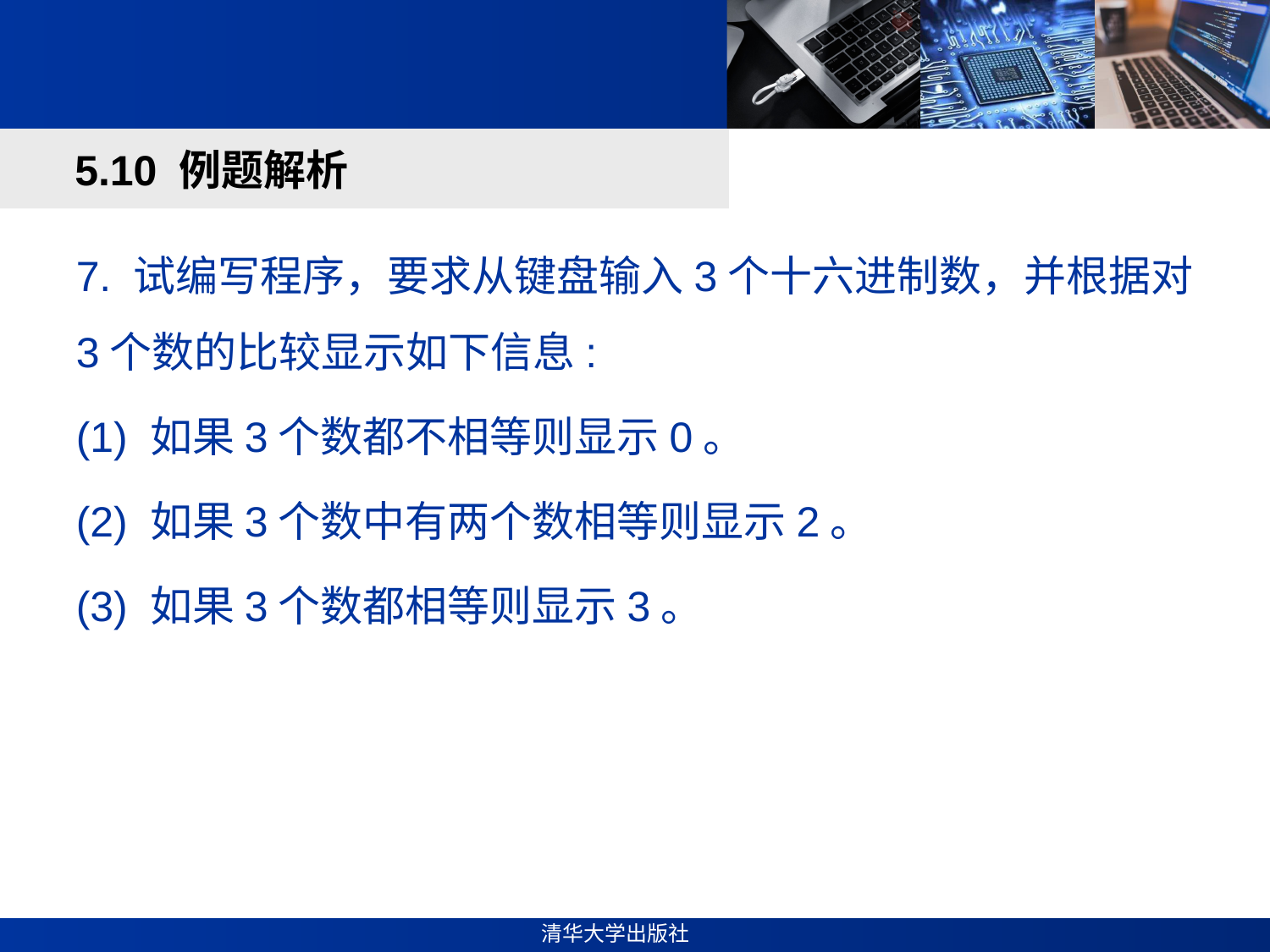

#
5.10 例题解析

7. 试编写程序，要求从键盘输入3个十六进制数，并根据对3个数的比较显示如下信息:
(1) 如果3个数都不相等则显示0。
(2) 如果3个数中有两个数相等则显示2。
(3) 如果3个数都相等则显示3。